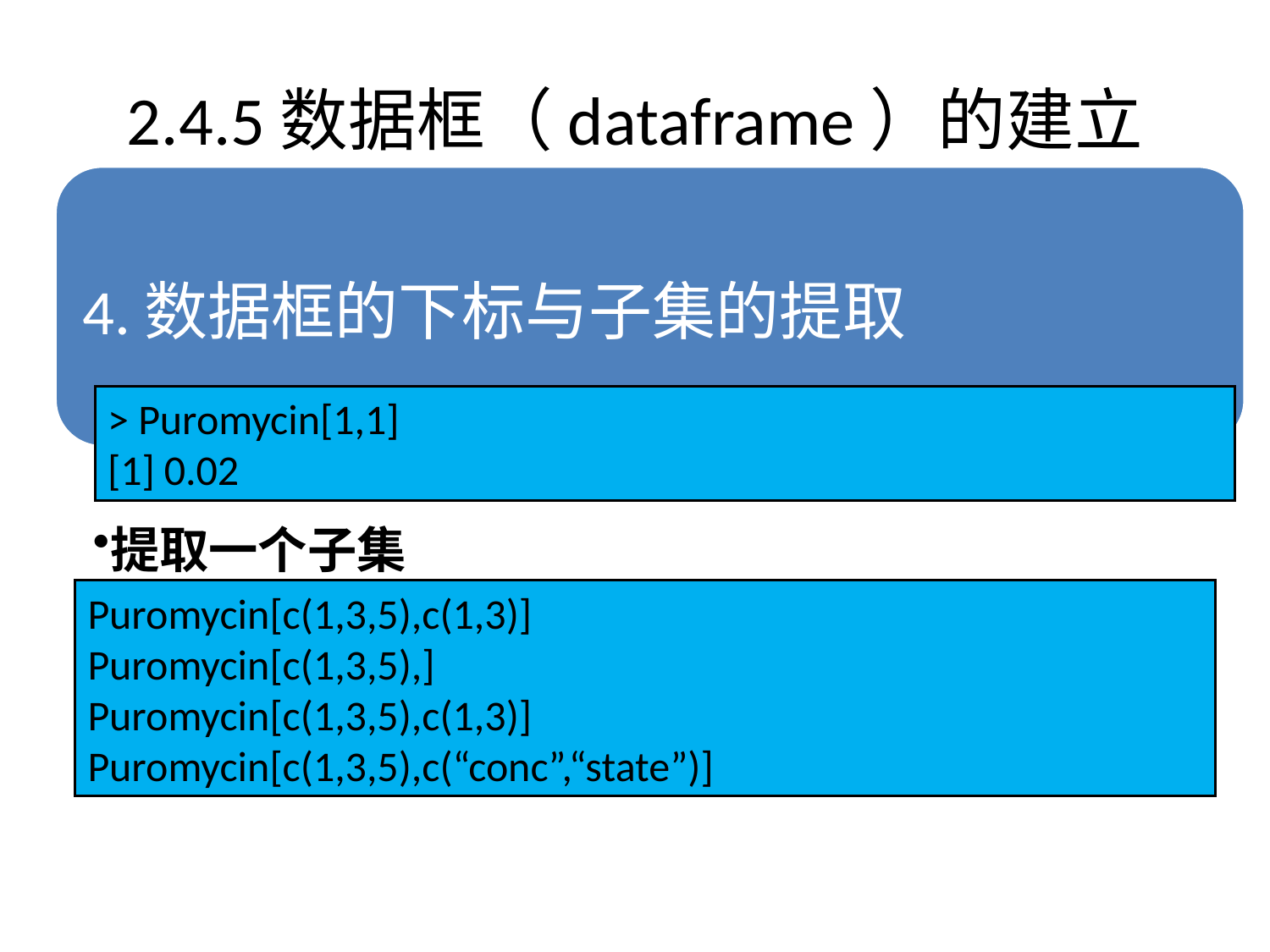

# 2.4.5数据框（dataframe）的建立
4.数据框的下标与子集的提取
提取单个元素
提取一个子集
> Puromycin[1,1]
[1] 0.02
Puromycin[c(1,3,5),c(1,3)]
Puromycin[c(1,3,5),]
Puromycin[c(1,3,5),c(1,3)]
Puromycin[c(1,3,5),c(“conc”,“state”)]